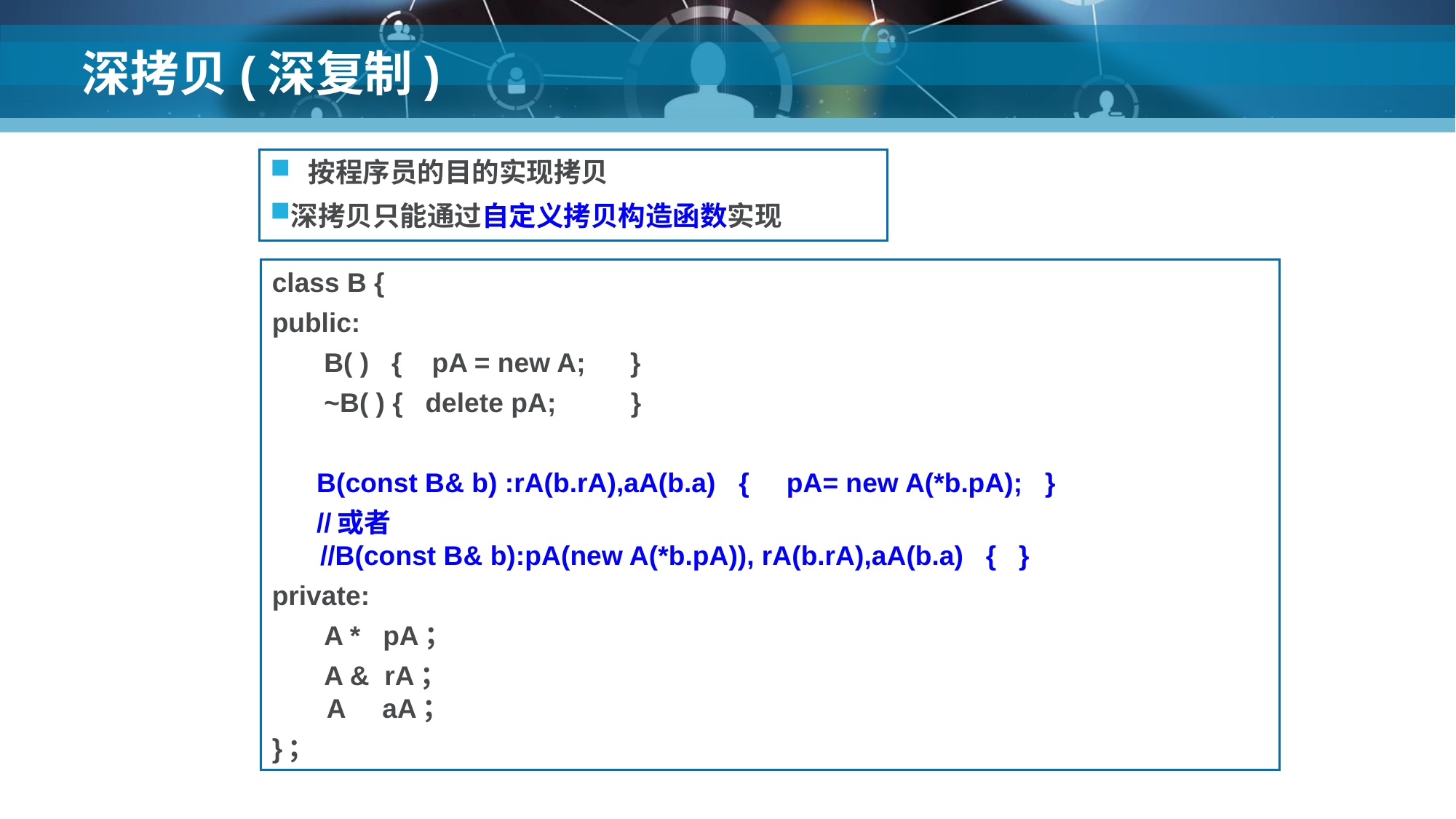

# 深拷贝(深复制)
按程序员的目的实现拷贝
深拷贝只能通过自定义拷贝构造函数实现

class B {
public:
       B( )   {    pA = new A;      }
       ~B( ) {   delete pA;          }

      B(const B& b) :rA(b.rA),aA(b.a)   {     pA= new A(*b.pA);   }
      //或者
 //B(const B& b):pA(new A(*b.pA)), rA(b.rA),aA(b.a)   {   }
private:
       A *   pA；
       A &  rA；
  A     aA；
}；